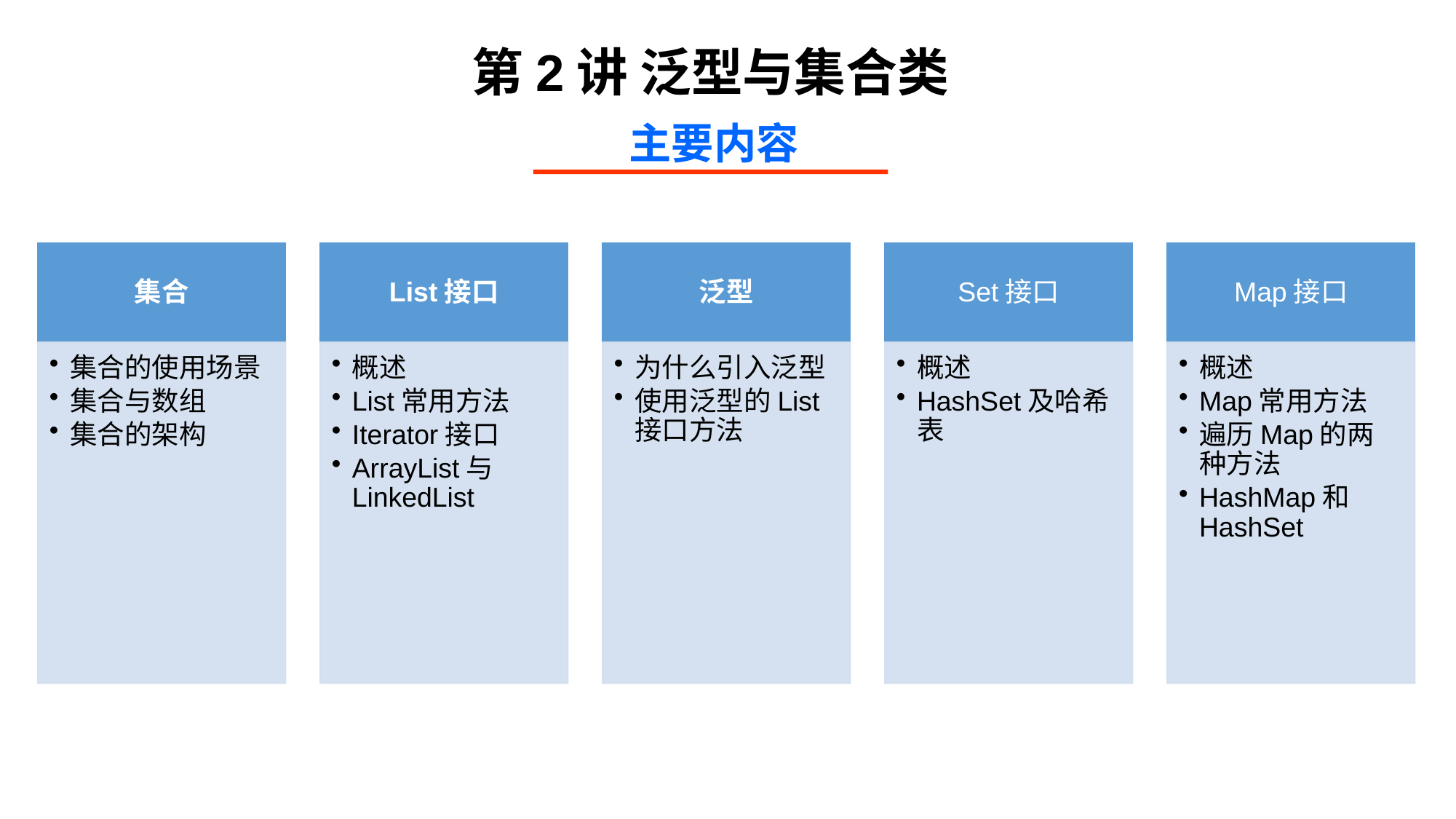

# 第2讲 泛型与集合类
主要内容

集合
集合的使用场景
集合与数组
集合的架构
List接口
概述
List常用方法
Iterator接口
ArrayList与LinkedList
泛型
为什么引入泛型
使用泛型的List接口方法
Set接口
概述
HashSet及哈希表
Map接口
概述
Map常用方法
遍历Map的两种方法
HashMap和HashSet